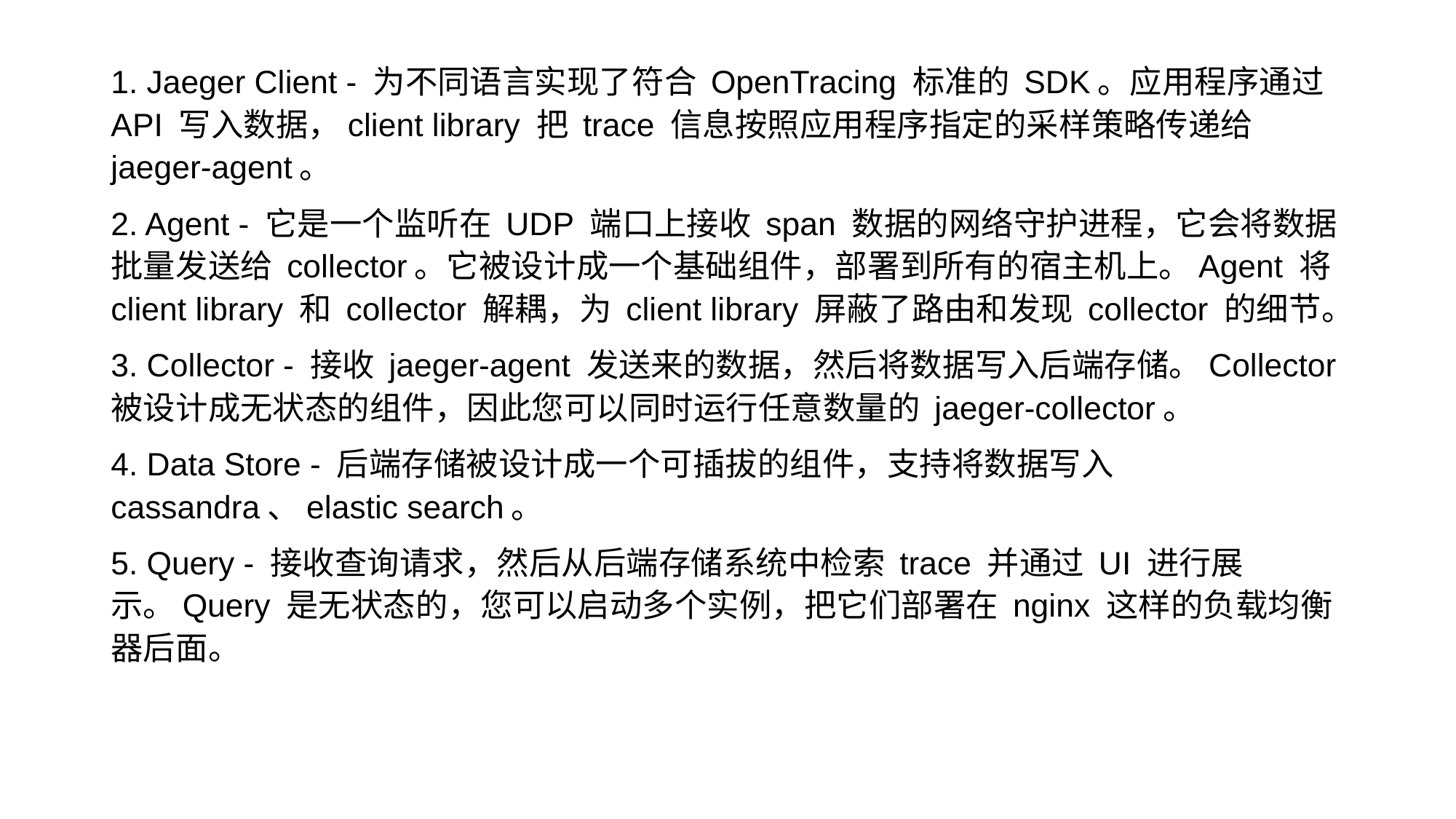

1. Jaeger Client - 为不同语言实现了符合 OpenTracing 标准的 SDK。应用程序通过 API 写入数据，client library 把 trace 信息按照应用程序指定的采样策略传递给 jaeger-agent。
2. Agent - 它是一个监听在 UDP 端口上接收 span 数据的网络守护进程，它会将数据批量发送给 collector。它被设计成一个基础组件，部署到所有的宿主机上。Agent 将 client library 和 collector 解耦，为 client library 屏蔽了路由和发现 collector 的细节。
3. Collector - 接收 jaeger-agent 发送来的数据，然后将数据写入后端存储。Collector 被设计成无状态的组件，因此您可以同时运行任意数量的 jaeger-collector。
4. Data Store - 后端存储被设计成一个可插拔的组件，支持将数据写入 cassandra、elastic search。
5. Query - 接收查询请求，然后从后端存储系统中检索 trace 并通过 UI 进行展示。Query 是无状态的，您可以启动多个实例，把它们部署在 nginx 这样的负载均衡器后面。